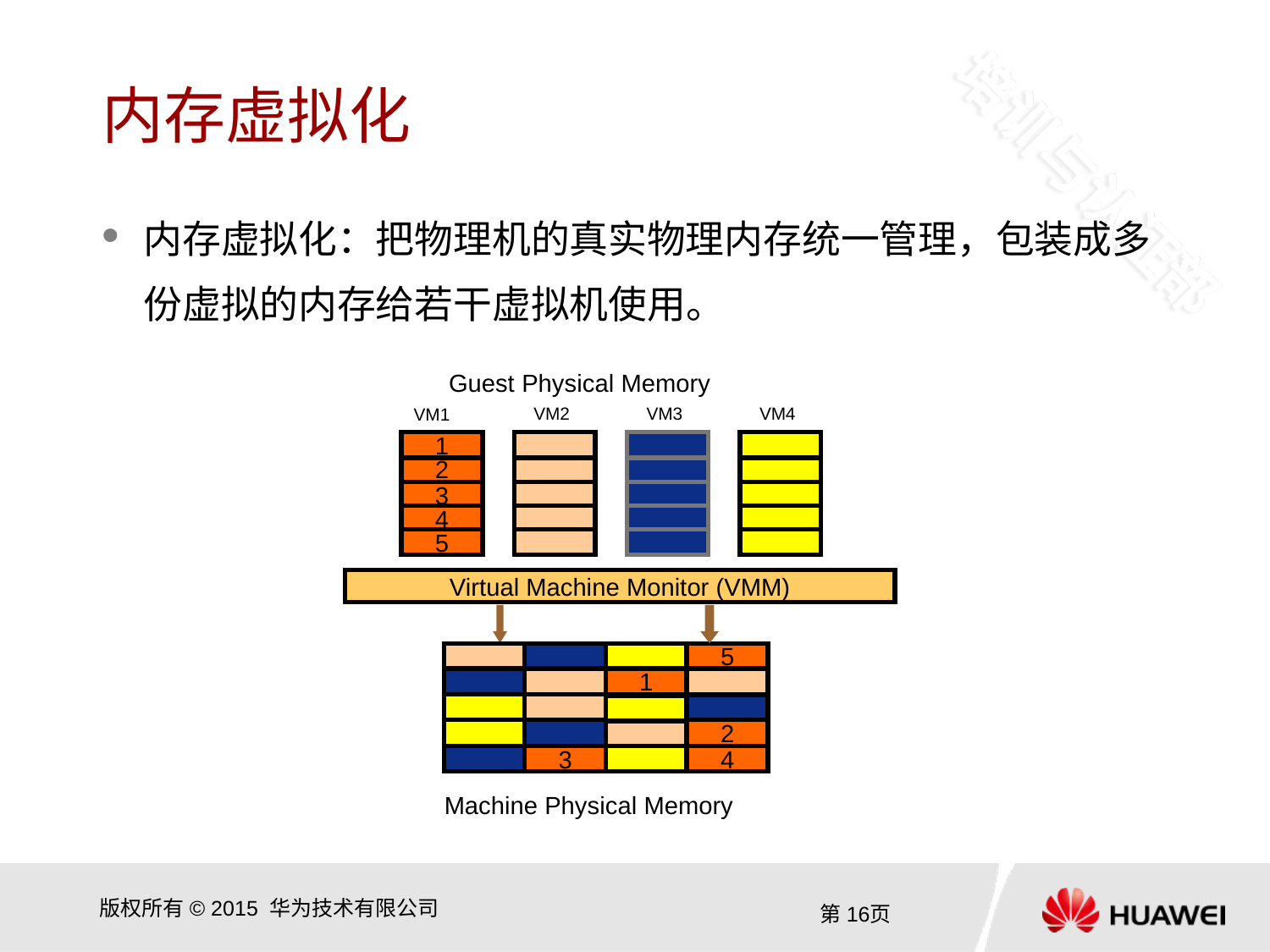

# 内存虚拟化
内存虚拟化：把物理机的真实物理内存统一管理，包装成多份虚拟的内存给若干虚拟机使用。
Guest Physical Memory
VM2
VM3
VM4
VM1
1

2

3

4

5

Virtual Machine Monitor (VMM)

5

1

2

3

4

Machine Physical Memory